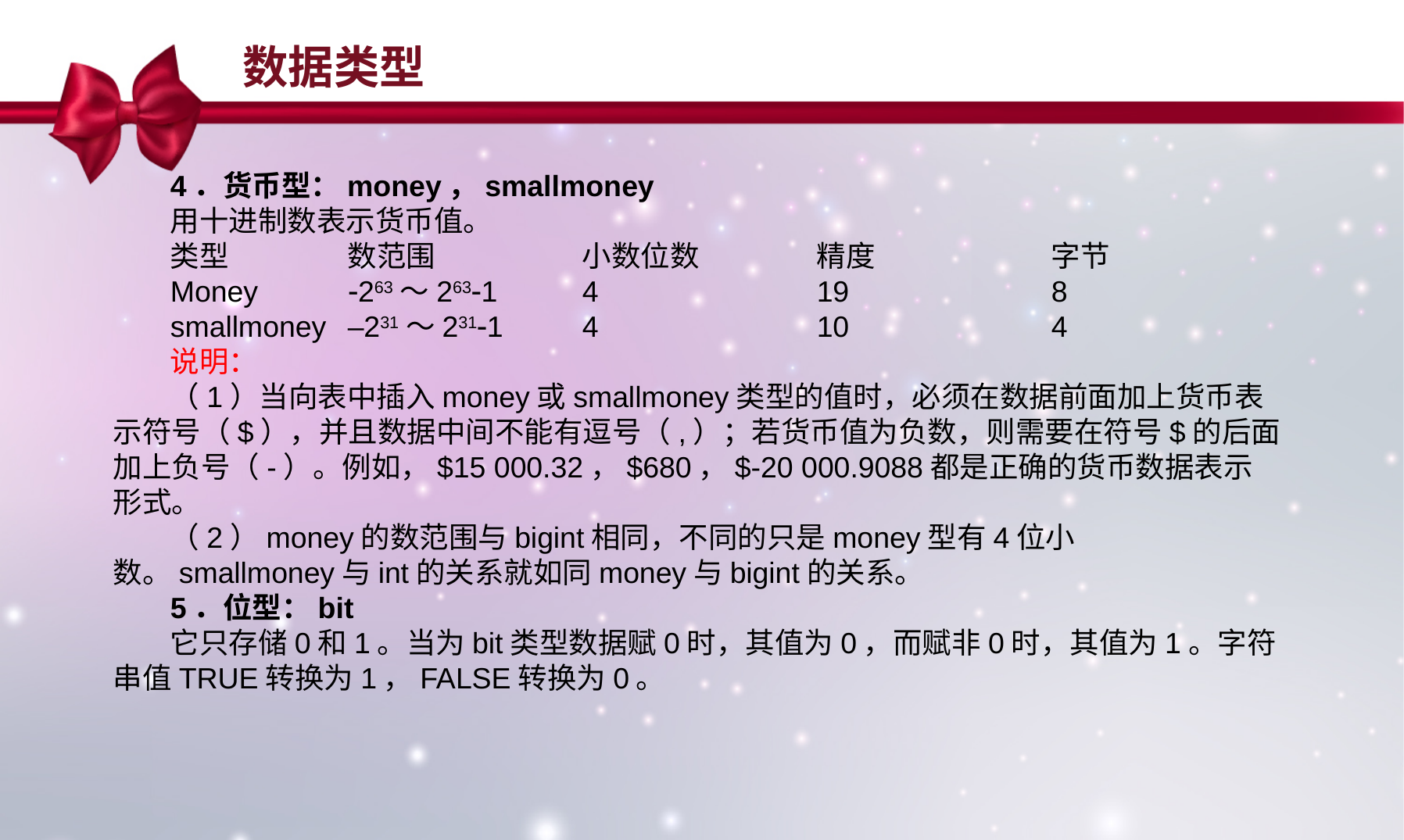

数据类型
4．货币型：money，smallmoney
用十进制数表示货币值。
类型		数范围		小数位数	精度		字节
Money           −263～263−1      	4		19		8
smallmoney	–231～231−1	4		10		4
说明：
（1）当向表中插入money或smallmoney类型的值时，必须在数据前面加上货币表示符号（$），并且数据中间不能有逗号（,）；若货币值为负数，则需要在符号$的后面加上负号（-）。例如，$15 000.32，$680，$-20 000.9088都是正确的货币数据表示形式。
（2）money的数范围与bigint相同，不同的只是money型有4位小数。smallmoney与int的关系就如同money与bigint的关系。
5．位型：bit
它只存储0和1。当为bit类型数据赋0时，其值为0，而赋非0时，其值为1。字符串值TRUE转换为1，FALSE转换为0。